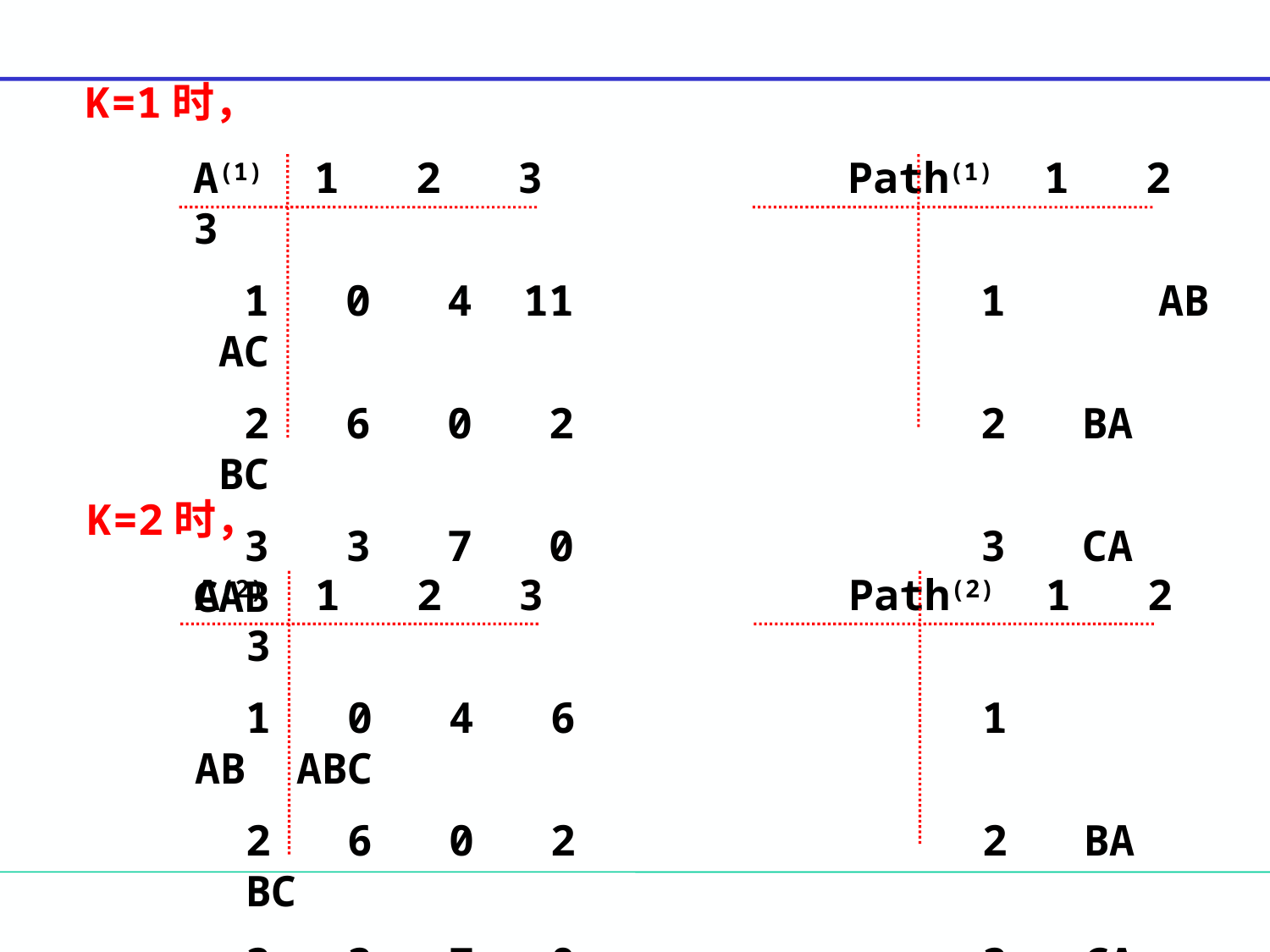

K=1时，
A(1)  1   2   3            Path(1)  1   2   3
  1   0   4  11                1      AB  AC
  2   6   0   2                2   BA     BC
  3   3   7   0                3   CA CAB

K=2时，
A(2)  1   2   3            Path(2)  1   2   3
  1   0   4   6                1      AB  ABC
  2   6   0   2                2   BA     BC
  3   3   7   0                3   CA CAB